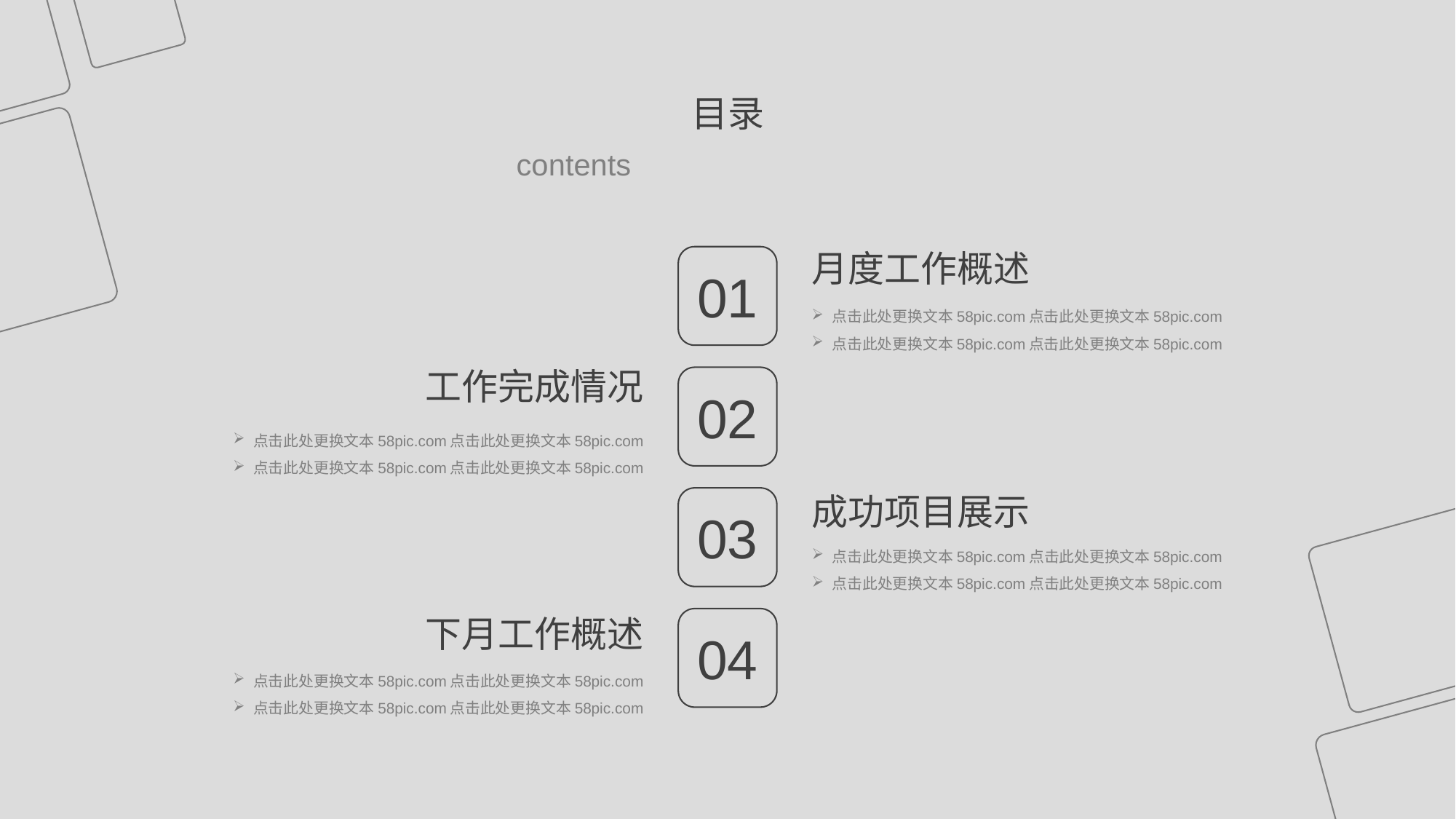

目录
contents
月度工作概述
点击此处更换文本58pic.com点击此处更换文本58pic.com
点击此处更换文本58pic.com点击此处更换文本58pic.com
01
02
03
04
工作完成情况
点击此处更换文本58pic.com点击此处更换文本58pic.com
点击此处更换文本58pic.com点击此处更换文本58pic.com

成功项目展示
点击此处更换文本58pic.com点击此处更换文本58pic.com
点击此处更换文本58pic.com点击此处更换文本58pic.com
下月工作概述
点击此处更换文本58pic.com点击此处更换文本58pic.com
点击此处更换文本58pic.com点击此处更换文本58pic.com